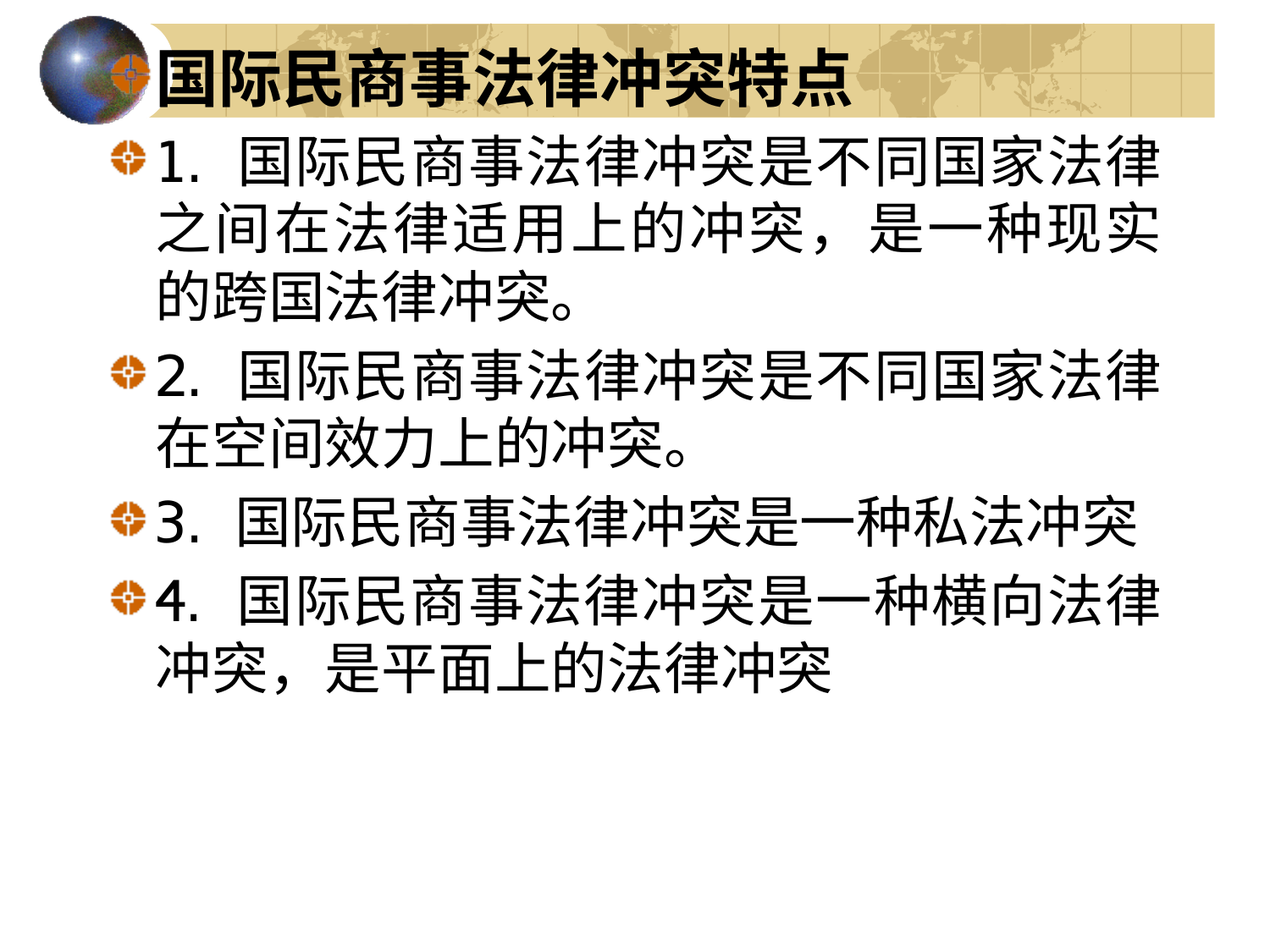

国际民商事法律冲突特点
1. 国际民商事法律冲突是不同国家法律之间在法律适用上的冲突，是一种现实的跨国法律冲突。
2. 国际民商事法律冲突是不同国家法律在空间效力上的冲突。
3. 国际民商事法律冲突是一种私法冲突
4. 国际民商事法律冲突是一种横向法律冲突，是平面上的法律冲突